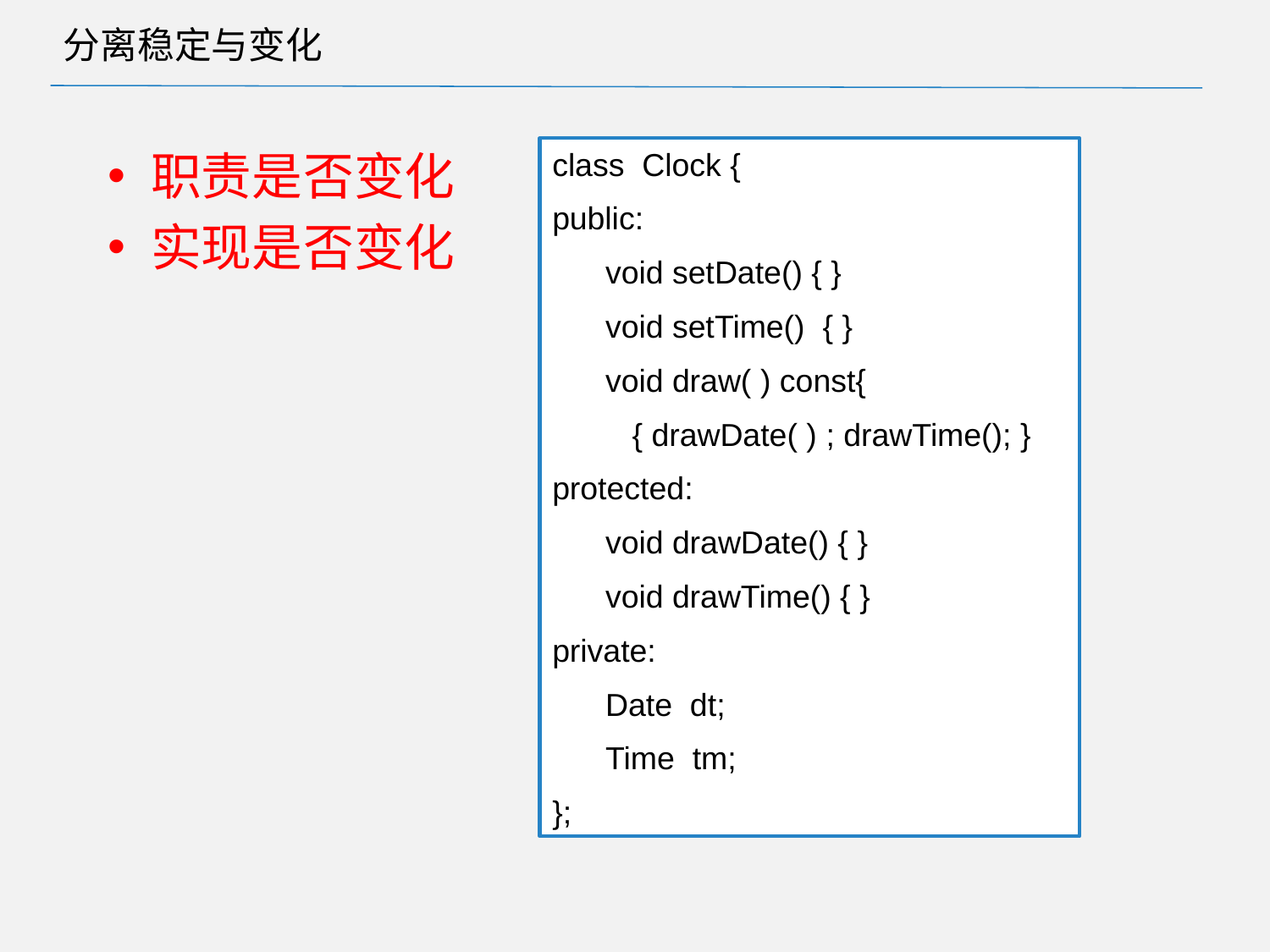

# 分离稳定与变化
职责是否变化
实现是否变化
class  Clock {
public:
      void setDate() { }
      void setTime()  { }
      void draw( ) const{
         { drawDate( ) ; drawTime(); }
protected:
      void drawDate() { }
      void drawTime() { }
private:
      Date  dt;
      Time  tm;
};